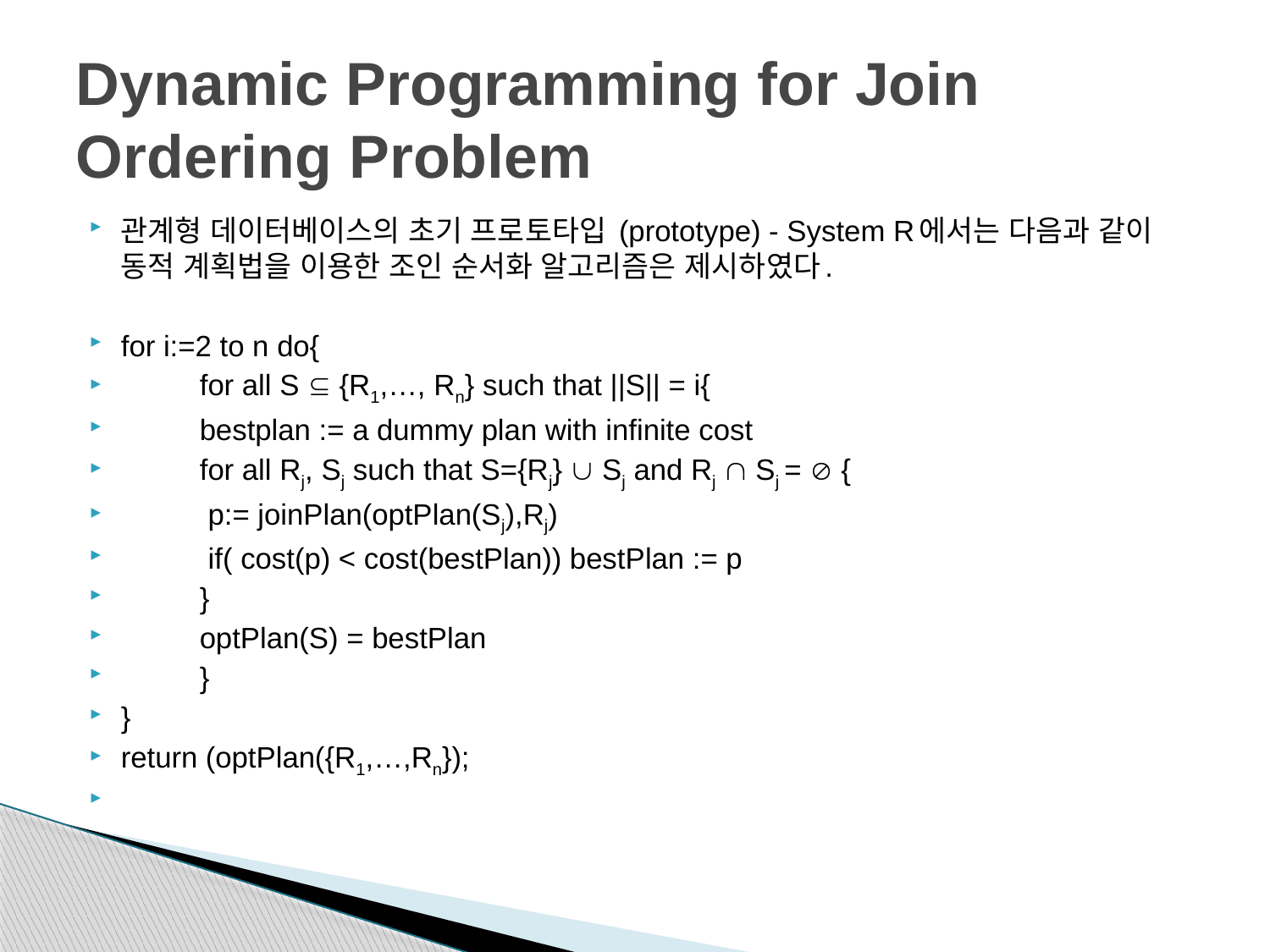

# Dynamic Programming for Join Ordering Problem
관계형 데이터베이스의 초기 프로토타입 (prototype) - System R에서는 다음과 같이 동적 계획법을 이용한 조인 순서화 알고리즘은 제시하였다.

for i:=2 to n do{
	for all S ⊆ {R1,…, Rn} such that ||S|| = i{
		bestplan := a dummy plan with infinite cost
		for all Rj, Sj such that S={Rj} ∪ Sj and Rj ∩ Sj = ∅ {
			 p:= joinPlan(optPlan(Sj),Rj)
			 if( cost(p) < cost(bestPlan)) bestPlan := p
		}
		optPlan(S) = bestPlan
	}
}
return (optPlan({R1,…,Rn});